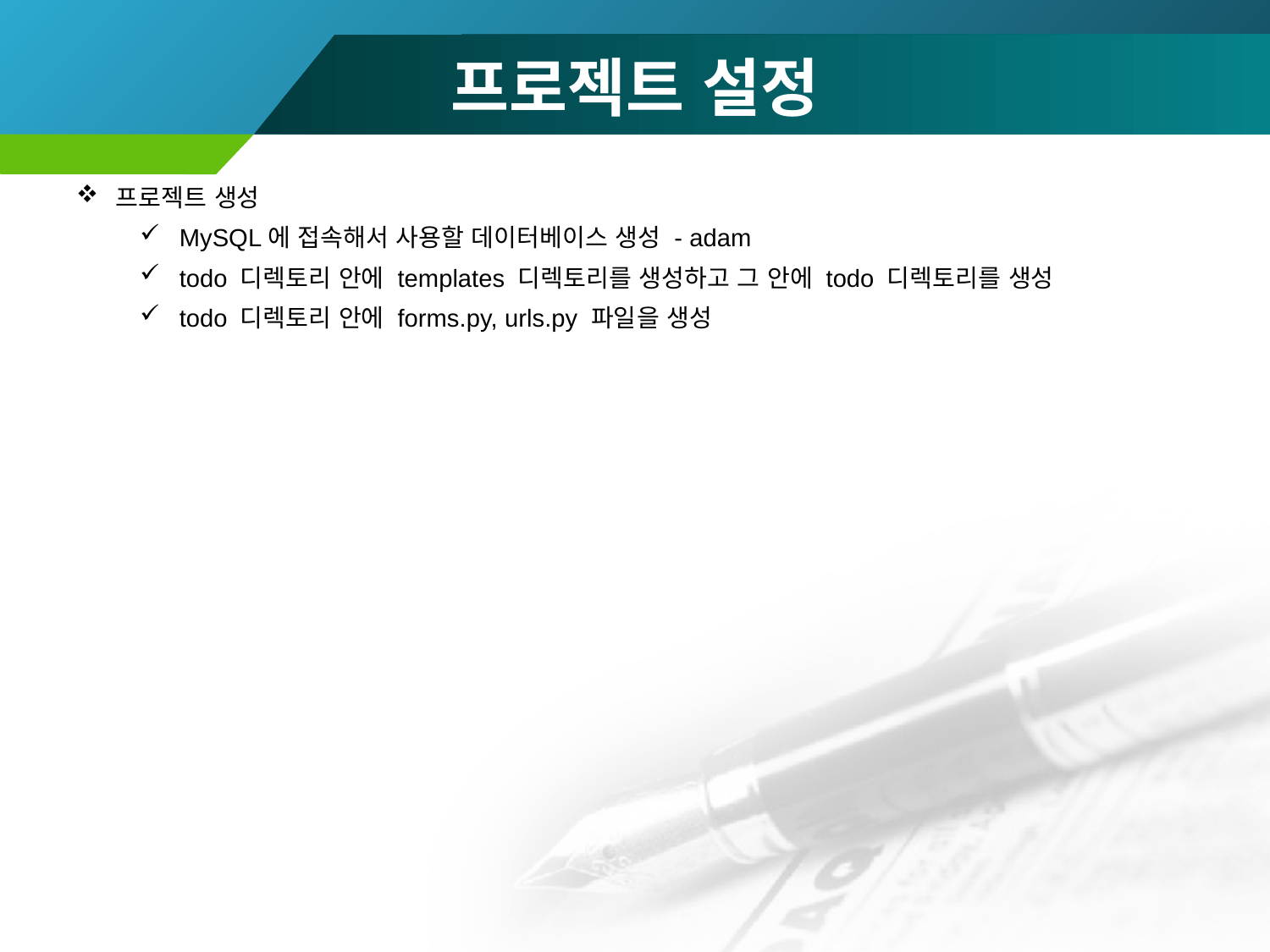

# 프로젝트 설정
프로젝트 생성
MySQL에 접속해서 사용할 데이터베이스 생성 - adam
todo 디렉토리 안에 templates 디렉토리를 생성하고 그 안에 todo 디렉토리를 생성
todo 디렉토리 안에 forms.py, urls.py 파일을 생성